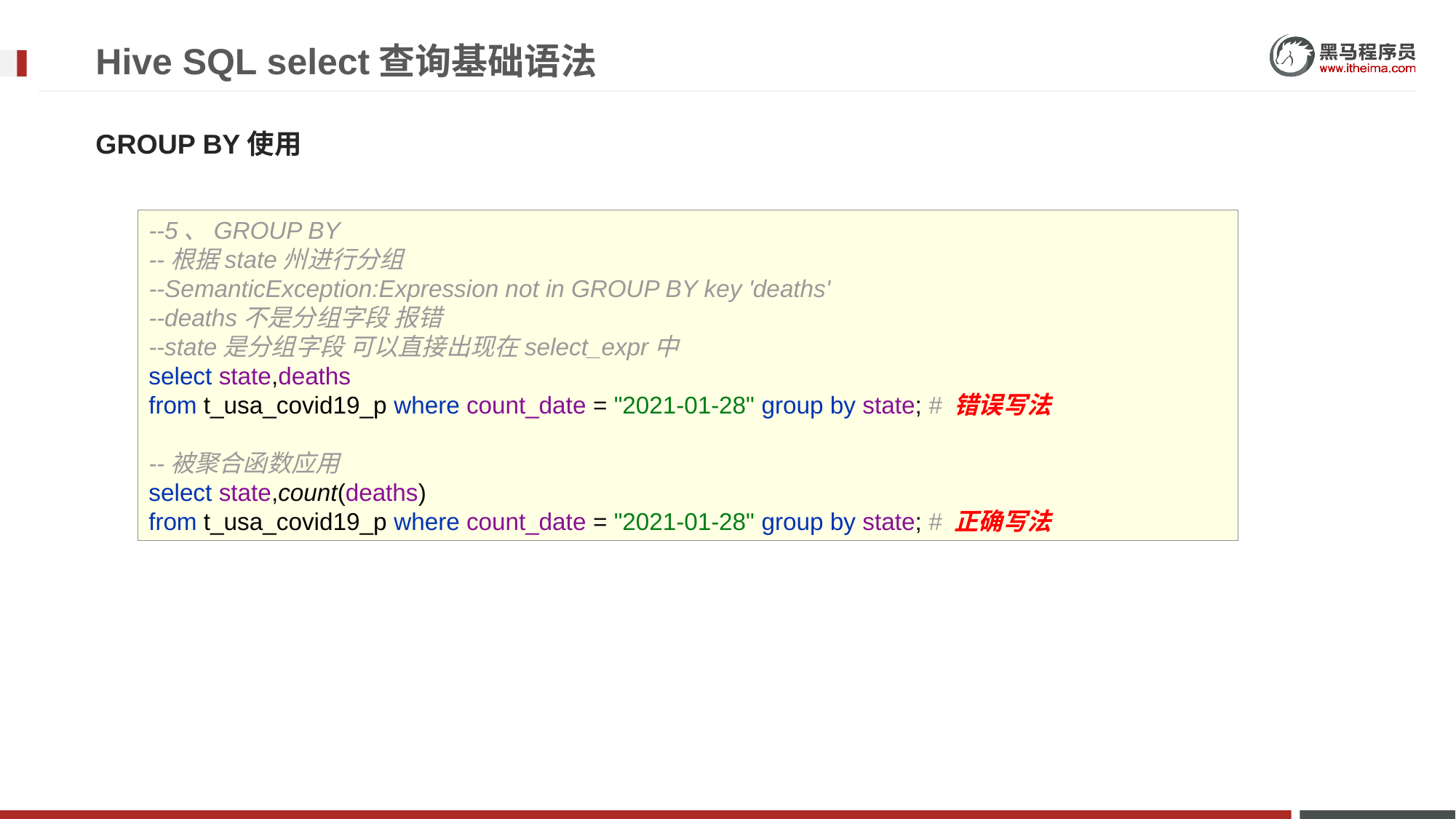

# Hive SQL select查询基础语法
GROUP BY使用
--5、GROUP BY
--根据state州进行分组
--SemanticException:Expression not in GROUP BY key 'deaths'
--deaths不是分组字段 报错
--state是分组字段 可以直接出现在select_expr中
select state,deaths
from t_usa_covid19_p where count_date = "2021-01-28" group by state; # 错误写法
--被聚合函数应用
select state,count(deaths)
from t_usa_covid19_p where count_date = "2021-01-28" group by state; # 正确写法